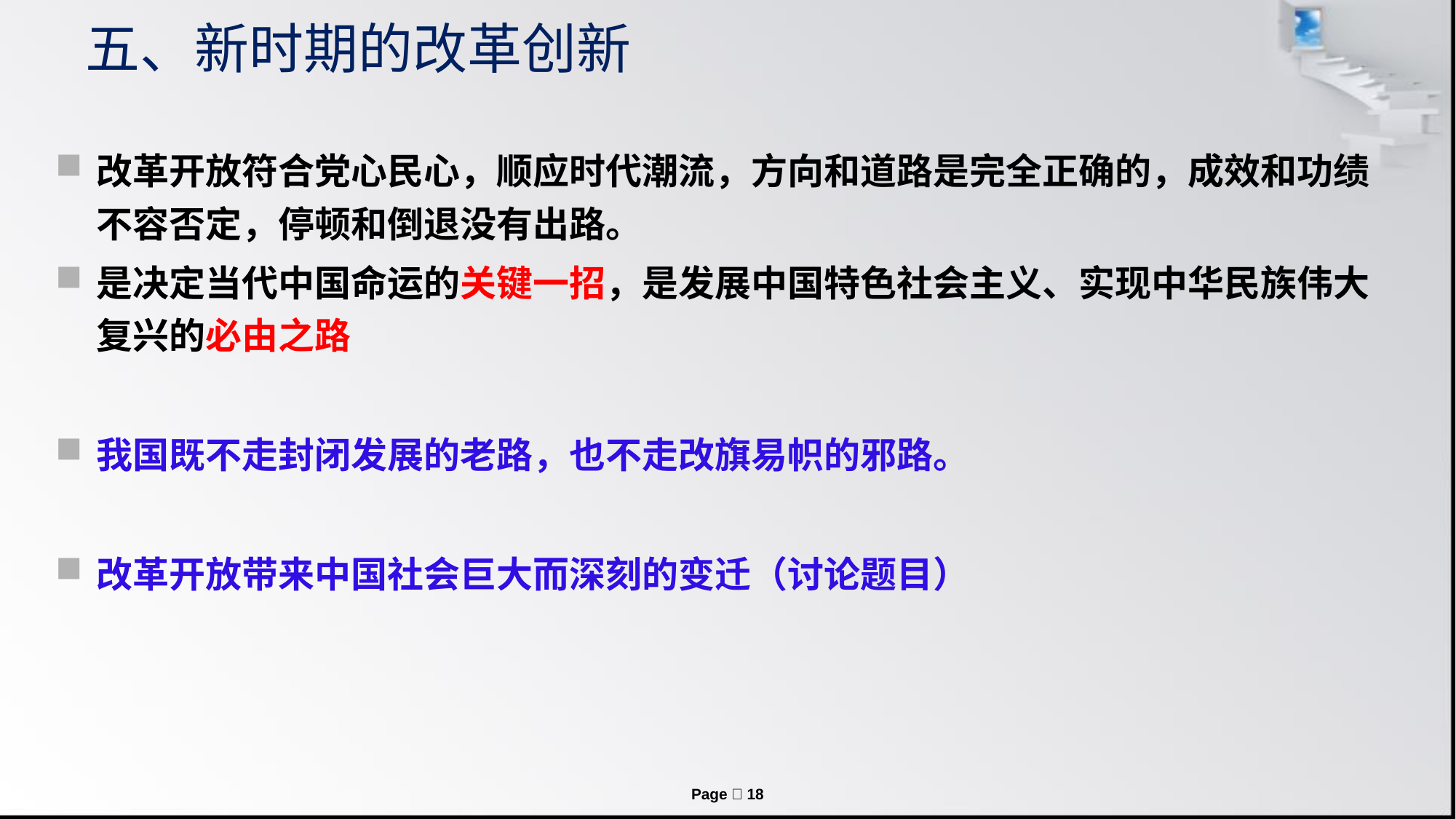

# 五、新时期的改革创新
改革开放符合党心民心，顺应时代潮流，方向和道路是完全正确的，成效和功绩不容否定，停顿和倒退没有出路。
是决定当代中国命运的关键一招，是发展中国特色社会主义、实现中华民族伟大复兴的必由之路

我国既不走封闭发展的老路，也不走改旗易帜的邪路。

改革开放带来中国社会巨大而深刻的变迁（讨论题目）